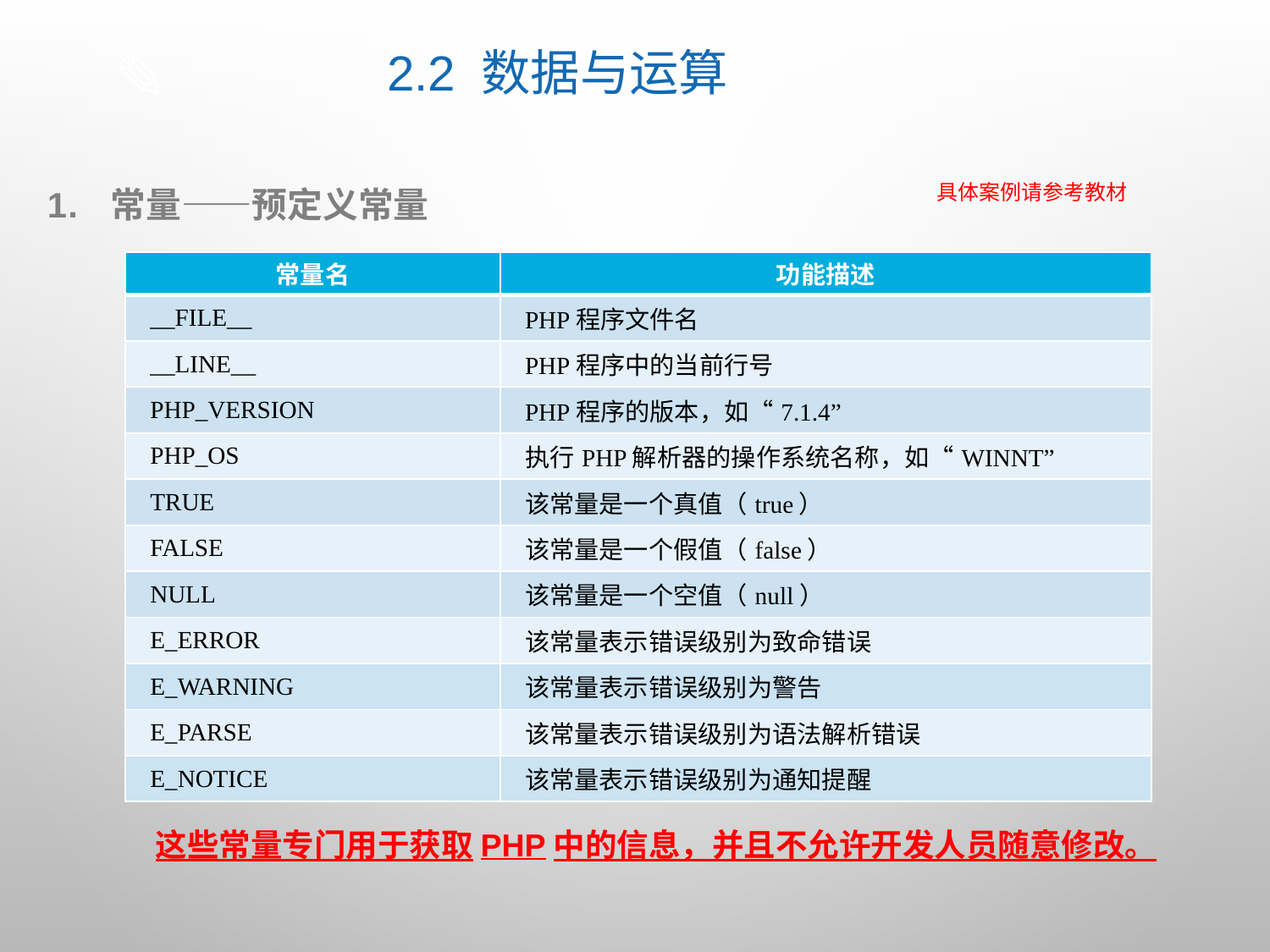

# 2.2 数据与运算
具体案例请参考教材
常量——预定义常量
| 常量名 | 功能描述 |
| --- | --- |
| \_\_FILE\_\_ | PHP程序文件名 |
| \_\_LINE\_\_ | PHP程序中的当前行号 |
| PHP\_VERSION | PHP程序的版本，如“7.1.4” |
| PHP\_OS | 执行PHP解析器的操作系统名称，如“WINNT” |
| TRUE | 该常量是一个真值（true） |
| FALSE | 该常量是一个假值（false） |
| NULL | 该常量是一个空值（null） |
| E\_ERROR | 该常量表示错误级别为致命错误 |
| E\_WARNING | 该常量表示错误级别为警告 |
| E\_PARSE | 该常量表示错误级别为语法解析错误 |
| E\_NOTICE | 该常量表示错误级别为通知提醒 |
这些常量专门用于获取PHP中的信息，并且不允许开发人员随意修改。